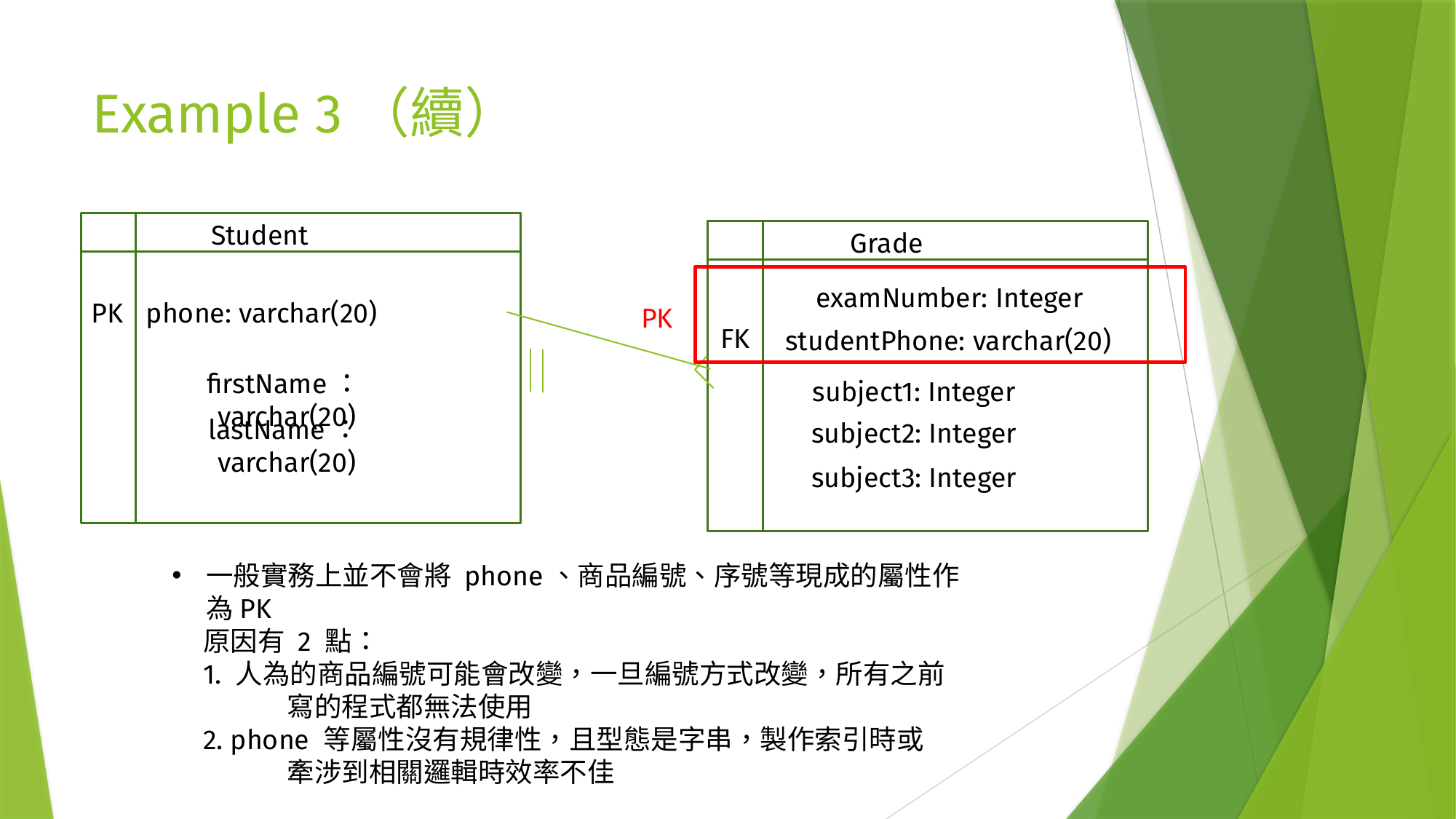

# Example 3（續）

Student

Grade

PK

examNumber: Integer

FK
PK
phone: varchar(20)
studentPhone: varchar(20)
firstName：varchar(20)
subject1: Integer
lastName：varchar(20)
subject2: Integer
subject3: Integer
一般實務上並不會將 phone、商品編號、序號等現成的屬性作為PK
    原因有 2 點：
    1. 人為的商品編號可能會改變，一旦編號方式改變，所有之前	 寫的程式都無法使用
    2. phone 等屬性沒有規律性，且型態是字串，製作索引時或	 	 牽涉到相關邏輯時效率不佳